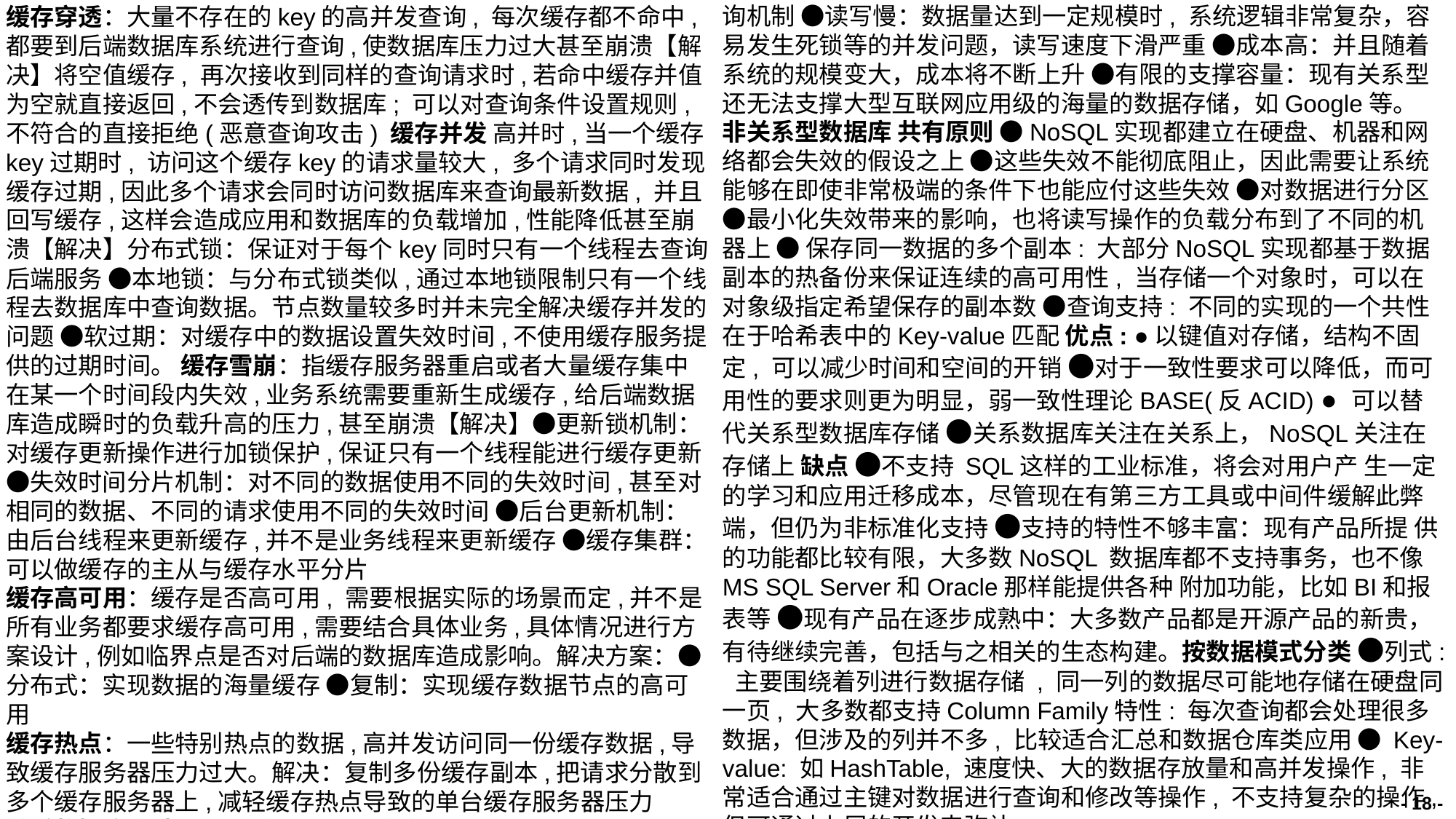

询机制 ●读写慢：数据量达到一定规模时, 系统逻辑非常复杂，容易发生死锁等的并发问题，读写速度下滑严重 ●成本高：并且随着系统的规模变大，成本将不断上升 ●有限的支撑容量：现有关系型还无法支撑大型互联网应用级的海量的数据存储，如Google等。
非关系型数据库 共有原则 ●NoSQL实现都建立在硬盘、机器和网络都会失效的假设之上 ●这些失效不能彻底阻止，因此需要让系统能够在即使非常极端的条件下也能应付这些失效 ●对数据进行分区 ●最小化失效带来的影响，也将读写操作的负载分布到了不同的机器上 ● 保存同一数据的多个副本: 大部分NoSQL实现都基于数据副本的热备份来保证连续的高可用性, 当存储一个对象时，可以在对象级指定希望保存的副本数 ●查询支持: 不同的实现的一个共性在于哈希表中的Key-value匹配 优点: ●以键值对存储，结构不固定, 可以减少时间和空间的开销 ●对于一致性要求可以降低，而可用性的要求则更为明显，弱一致性理论BASE(反ACID) ● 可以替代关系型数据库存储 ●关系数据库关注在关系上，NoSQL关注在存储上 缺点 ●不支持 SQL这样的工业标准，将会对用户产 生一定的学习和应用迁移成本，尽管现在有第三方工具或中间件缓解此弊端，但仍为非标准化支持 ●支持的特性不够丰富：现有产品所提 供的功能都比较有限，大多数NoSQL 数据库都不支持事务，也不像MS SQL Server和Oracle那样能提供各种 附加功能，比如BI和报表等 ●现有产品在逐步成熟中：大多数产品都是开源产品的新贵，有待继续完善，包括与之相关的生态构建。按数据模式分类 ●列式: 主要围绕着列进行数据存储 , 同一列的数据尽可能地存储在硬盘同一页, 大多数都支持Column Family特性: 每次查询都会处理很多数据，但涉及的列并不多, 比较适合汇总和数据仓库类应用 ● Key-value: 如HashTable, 速度快、大的数据存放量和高并发操作, 非常适合通过主键对数据进行查询和修改等操作, 不支持复杂的操作,但可通过上层的开发来弥补
缓存穿透：大量不存在的key的高并发查询, 每次缓存都不命中, 都要到后端数据库系统进行查询,使数据库压力过大甚至崩溃【解决】将空值缓存, 再次接收到同样的查询请求时,若命中缓存并值为空就直接返回,不会透传到数据库; 可以对查询条件设置规则,不符合的直接拒绝(恶意查询攻击) 缓存并发 高并时,当一个缓存key过期时, 访问这个缓存key的请求量较大, 多个请求同时发现缓存过期,因此多个请求会同时访问数据库来查询最新数据, 并且回写缓存,这样会造成应用和数据库的负载增加,性能降低甚至崩溃【解决】分布式锁：保证对于每个key同时只有一个线程去查询后端服务 ●本地锁：与分布式锁类似,通过本地锁限制只有一个线程去数据库中查询数据。节点数量较多时并未完全解决缓存并发的问题 ●软过期：对缓存中的数据设置失效时间,不使用缓存服务提供的过期时间。 缓存雪崩：指缓存服务器重启或者大量缓存集中在某一个时间段内失效,业务系统需要重新生成缓存,给后端数据库造成瞬时的负载升高的压力,甚至崩溃【解决】●更新锁机制：对缓存更新操作进行加锁保护,保证只有一个线程能进行缓存更新 ●失效时间分片机制：对不同的数据使用不同的失效时间,甚至对相同的数据、不同的请求使用不同的失效时间 ●后台更新机制：由后台线程来更新缓存,并不是业务线程来更新缓存 ●缓存集群：可以做缓存的主从与缓存水平分片
缓存高可用：缓存是否高可用, 需要根据实际的场景而定,并不是所有业务都要求缓存高可用,需要结合具体业务,具体情况进行方案设计,例如临界点是否对后端的数据库造成影响。解决方案：●分布式：实现数据的海量缓存 ●复制：实现缓存数据节点的高可用
缓存热点：一些特别热点的数据,高并发访问同一份缓存数据,导致缓存服务器压力过大。解决：复制多份缓存副本,把请求分散到多个缓存服务器上,减轻缓存热点导致的单台缓存服务器压力
关系数据库 优点: 不错的性能，高稳定性，使用简单，功能强大， 被业界广泛认可  问题 ●扩展困难：由于存在类似Join这样多表查